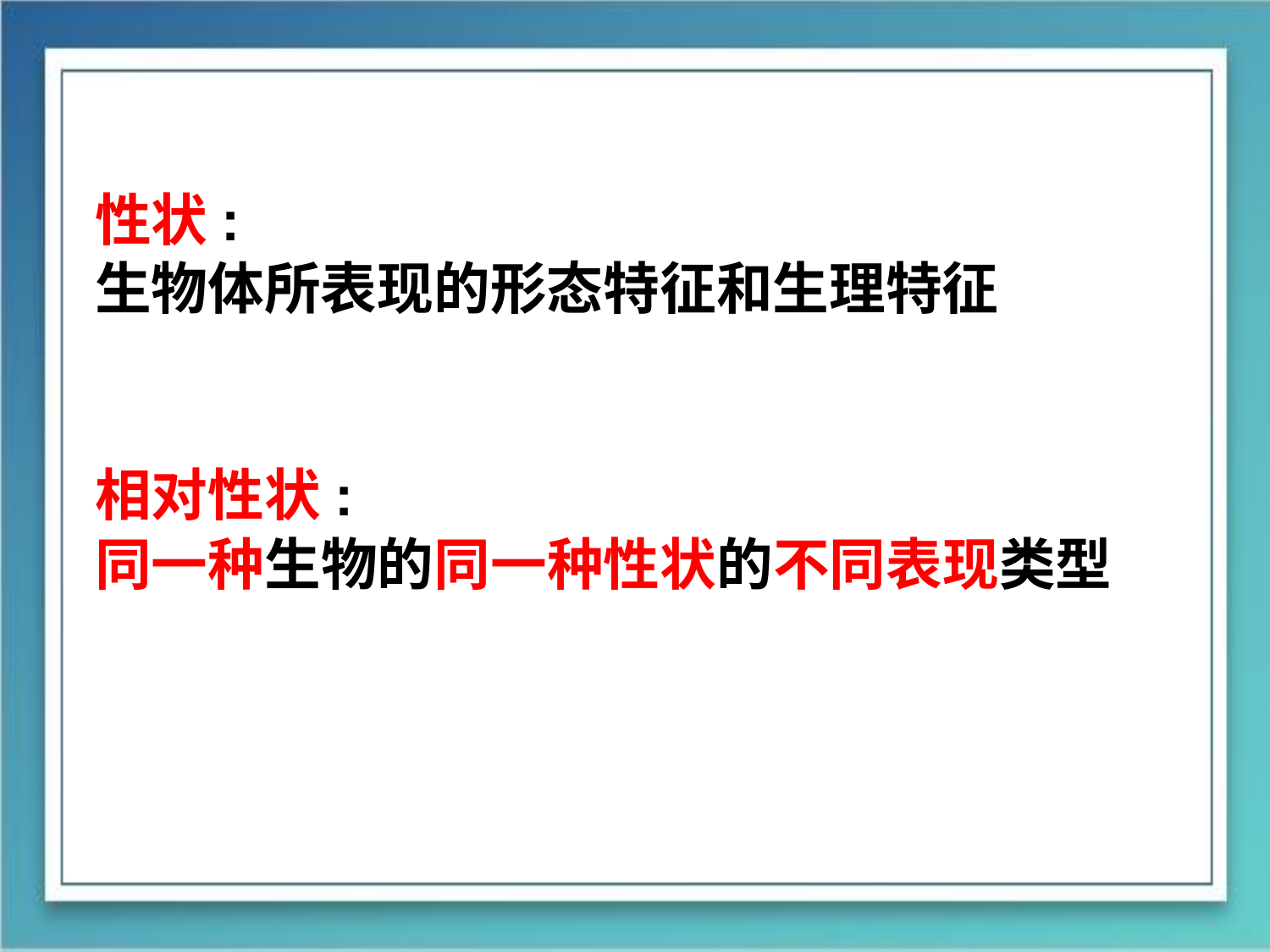

性状:
生物体所表现的形态特征和生理特征

相对性状:
同一种生物的同一种性状的不同表现类型